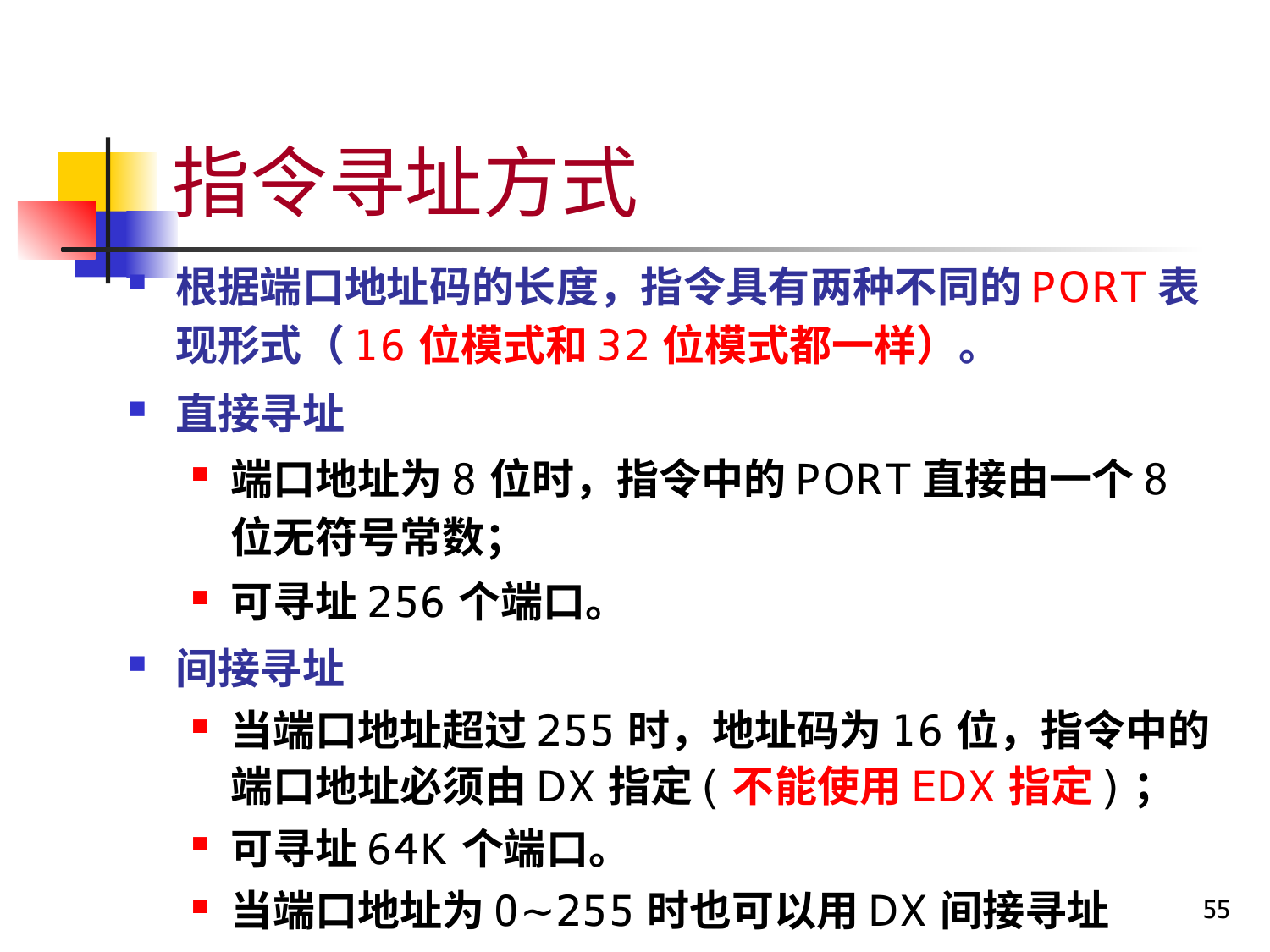

# 指令寻址方式
根据端口地址码的长度，指令具有两种不同的PORT表现形式（16位模式和32位模式都一样）。
直接寻址
端口地址为8位时，指令中的PORT直接由一个8位无符号常数；
可寻址256个端口。
间接寻址
当端口地址超过255时，地址码为16位，指令中的端口地址必须由DX指定(不能使用EDX指定)；
可寻址64K个端口。
当端口地址为0~255时也可以用DX间接寻址
55